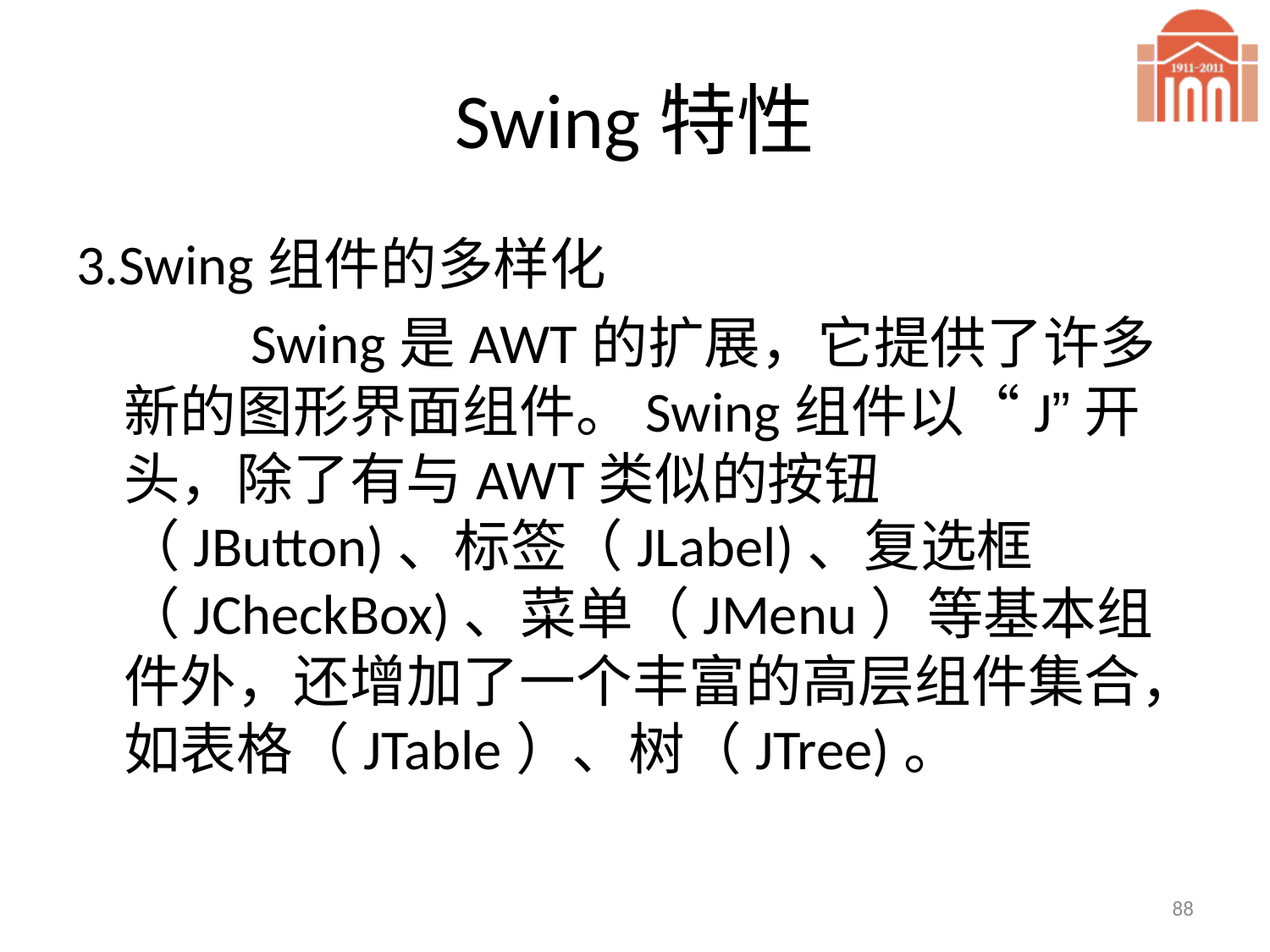

# Swing特性
3.Swing组件的多样化
		Swing是AWT的扩展，它提供了许多新的图形界面组件。Swing组件以“J”开头，除了有与AWT类似的按钮（JButton)、标签（JLabel)、复选框（JCheckBox)、菜单（JMenu）等基本组件外，还增加了一个丰富的高层组件集合，如表格（JTable）、树（JTree)。
88